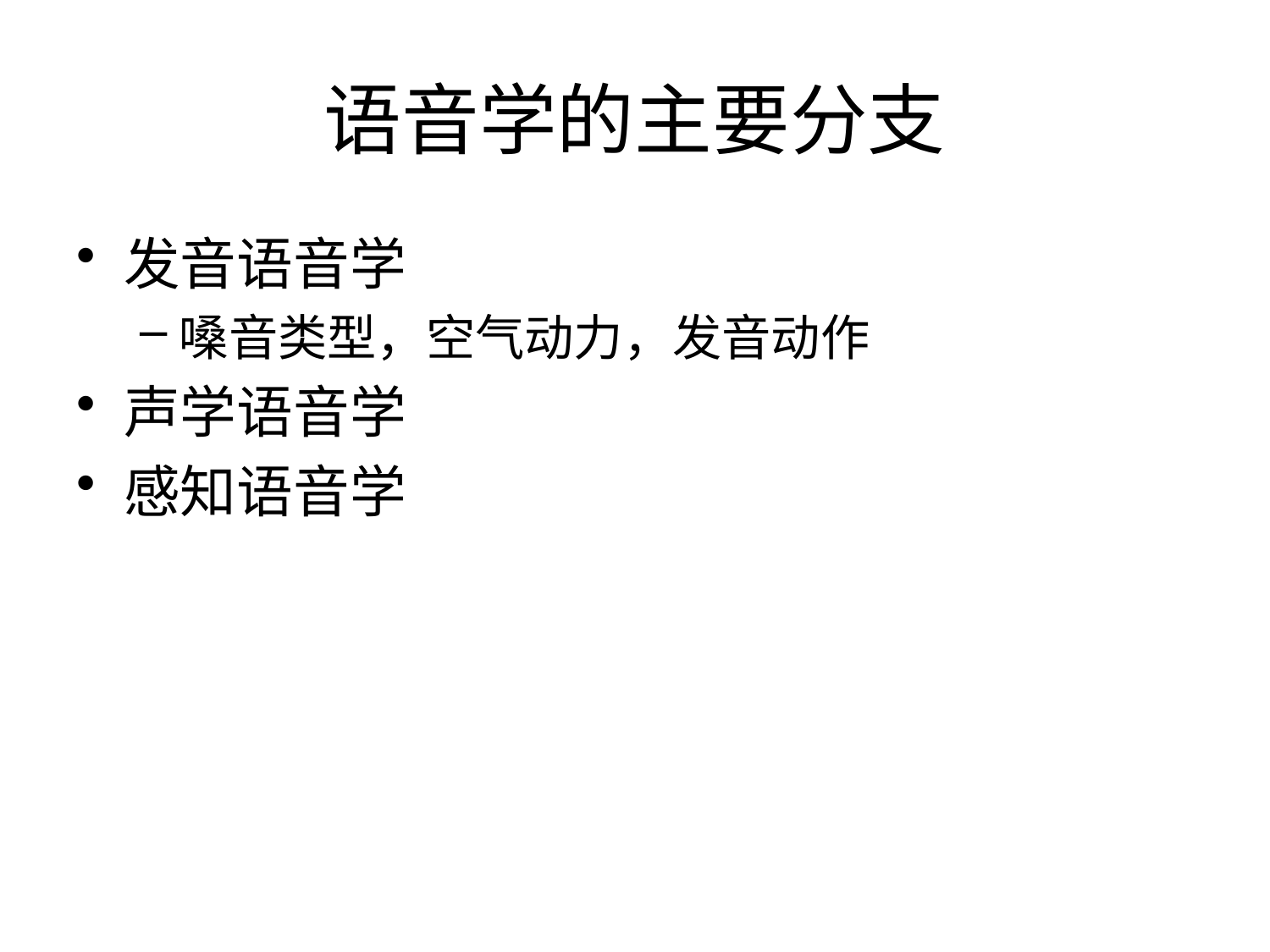

# 语音学的主要分支
发音语音学
嗓音类型，空气动力，发音动作
声学语音学
感知语音学